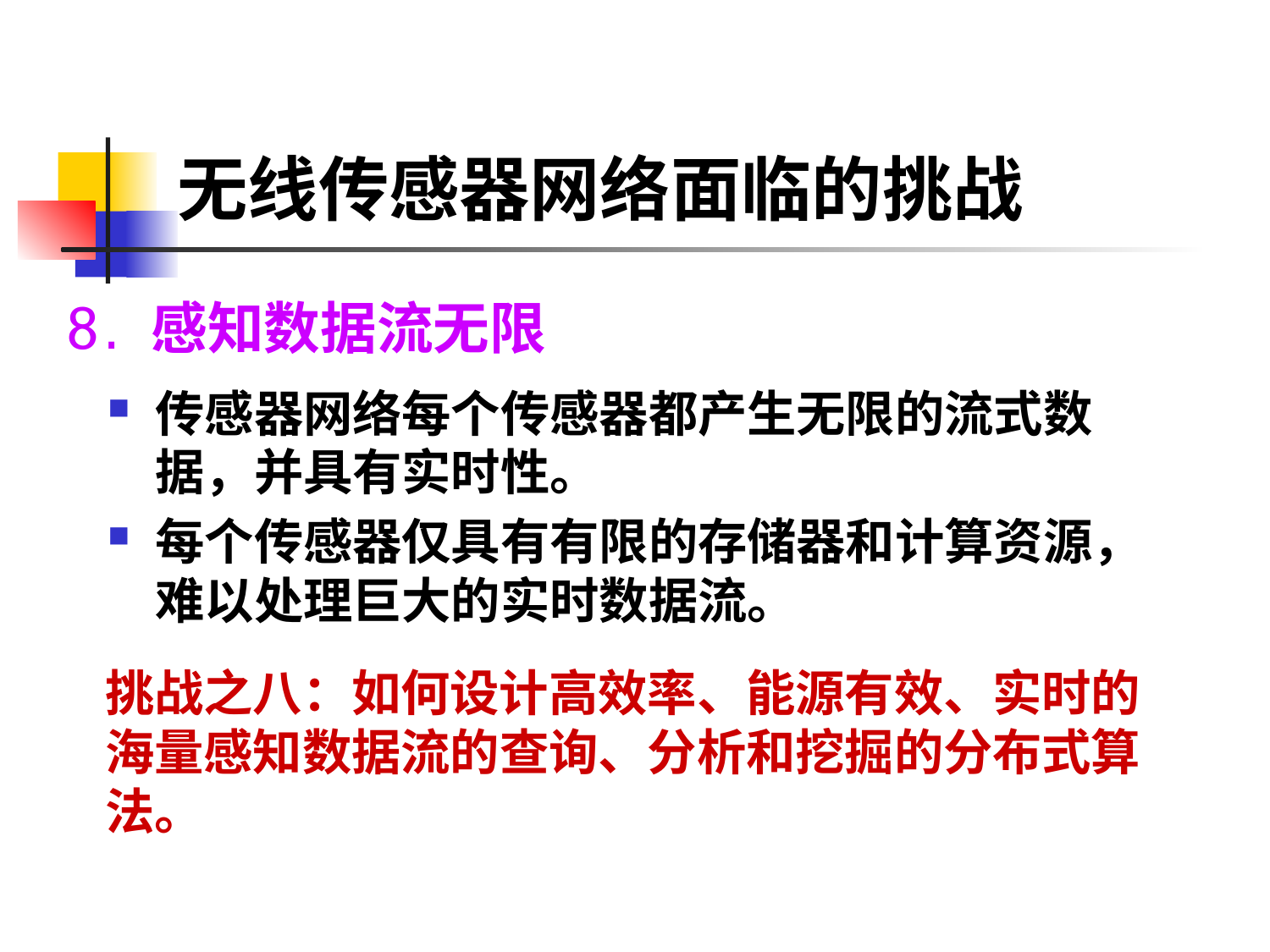

# 无线传感器网络面临的挑战
8. 感知数据流无限
传感器网络每个传感器都产生无限的流式数据，并具有实时性。
每个传感器仅具有有限的存储器和计算资源，难以处理巨大的实时数据流。
	挑战之八：如何设计高效率、能源有效、实时的海量感知数据流的查询、分析和挖掘的分布式算法。